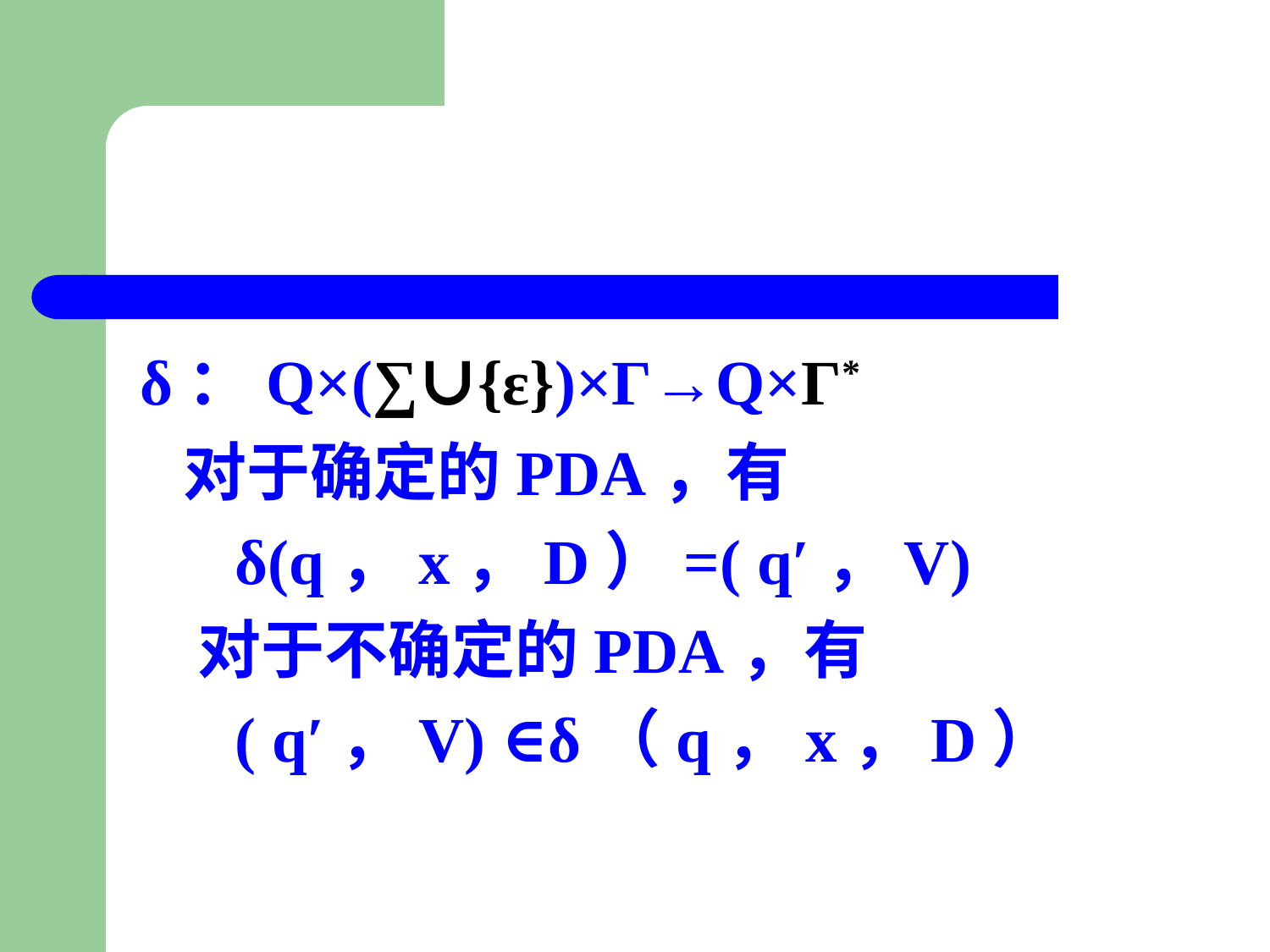

#
δ：Q×(∑∪{ε})×Г→Q×Г*
  对于确定的PDA，有
      δ(q，x，D）=( q′，V)
   对于不确定的PDA，有
      ( q′，V) ∈δ（q，x，D）